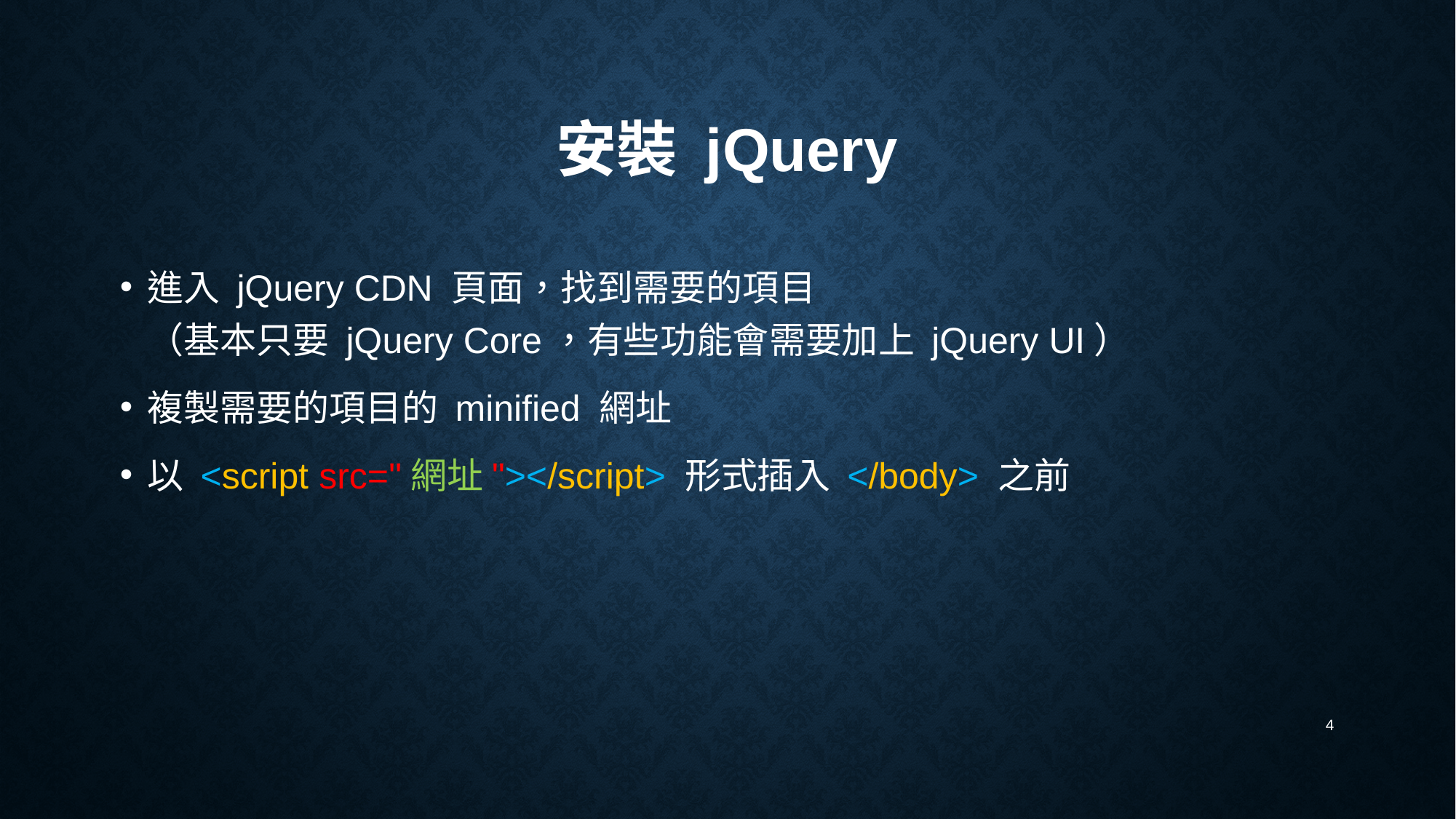

# 安裝 jQuery
進入 jQuery CDN 頁面，找到需要的項目
（基本只要 jQuery Core，有些功能會需要加上 jQuery UI）
複製需要的項目的 minified 網址
以 <script src="網址"></script> 形式插入 </body> 之前
4